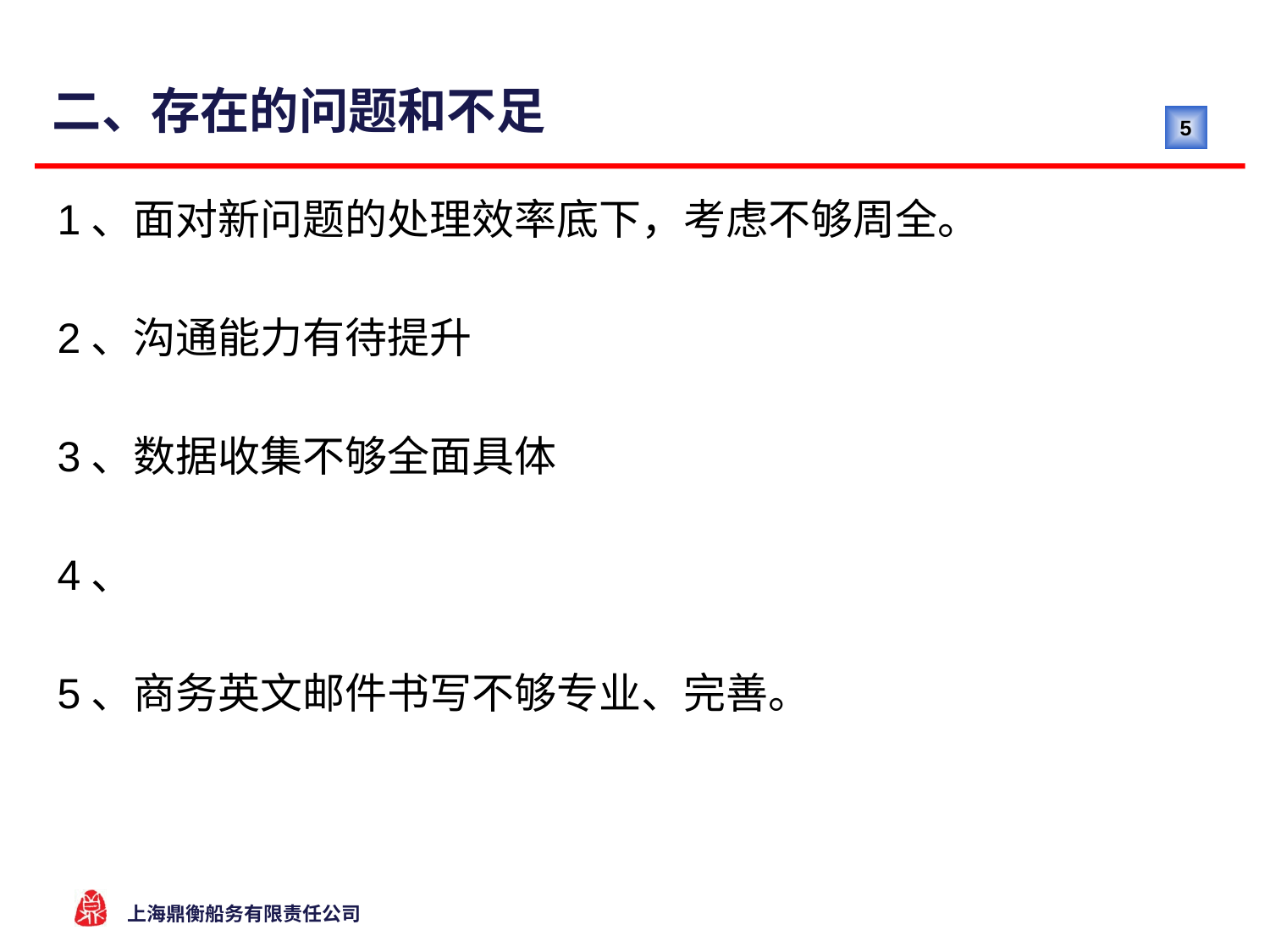

# 二、存在的问题和不足
1、面对新问题的处理效率底下，考虑不够周全。

2、沟通能力有待提升

3、数据收集不够全面具体

4、

5、商务英文邮件书写不够专业、完善。